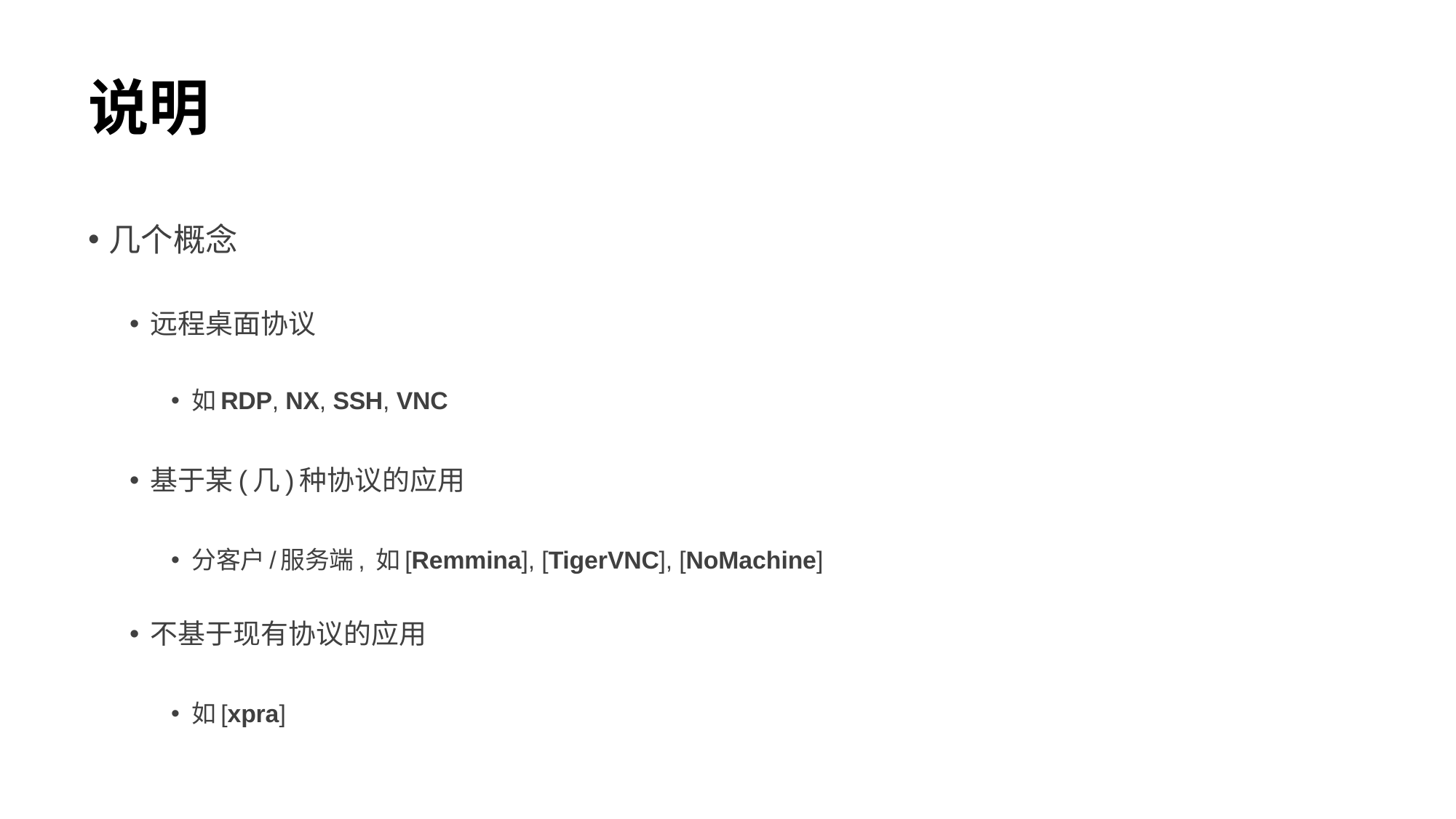

# 说明
几个概念

远程桌面协议

如RDP, NX, SSH, VNC

基于某(几)种协议的应用

分客户/服务端, 如[Remmina], [TigerVNC], [NoMachine]

不基于现有协议的应用

如[xpra]